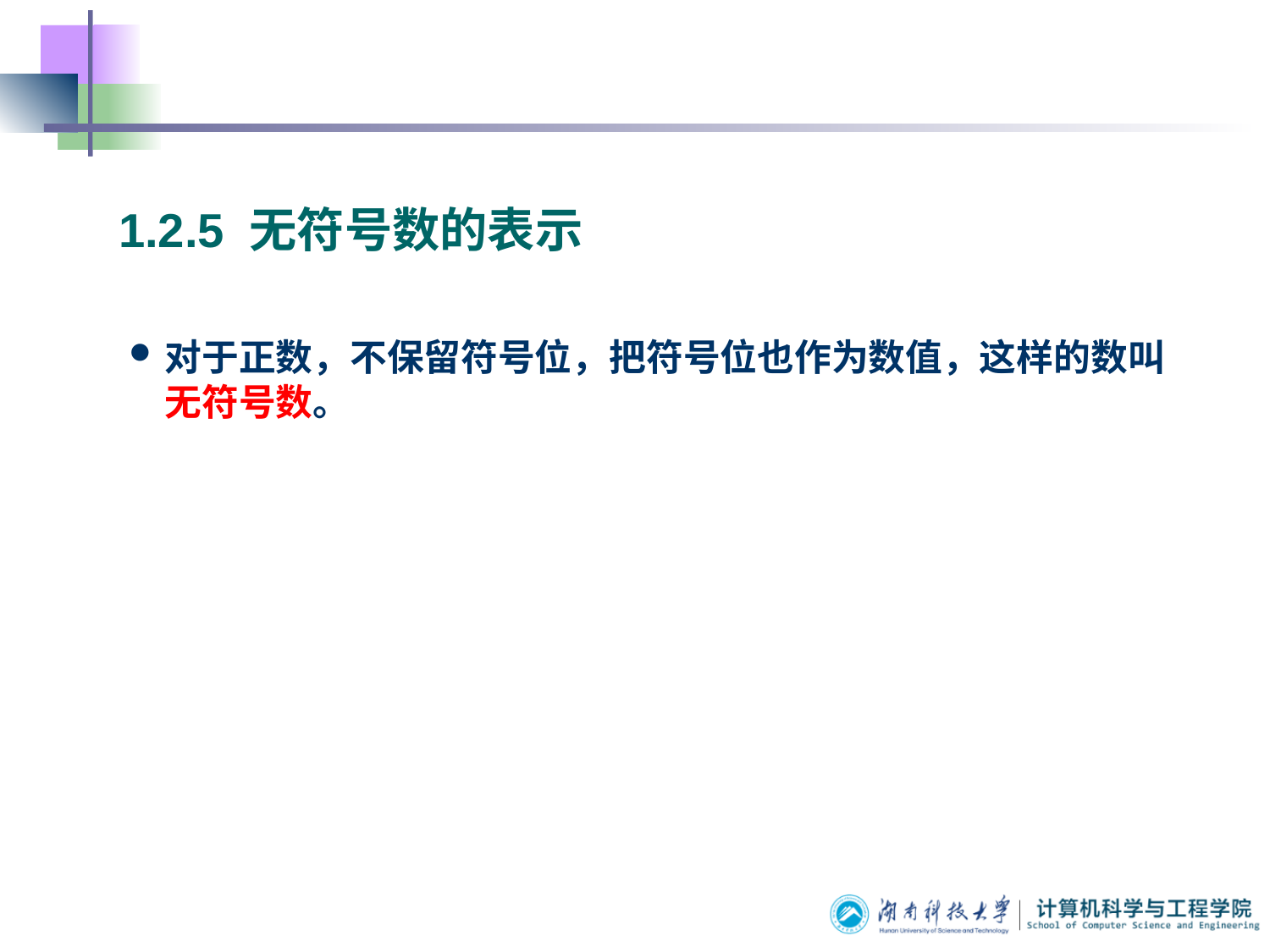

# 1.2.5 无符号数的表示
对于正数，不保留符号位，把符号位也作为数值，这样的数叫无符号数。